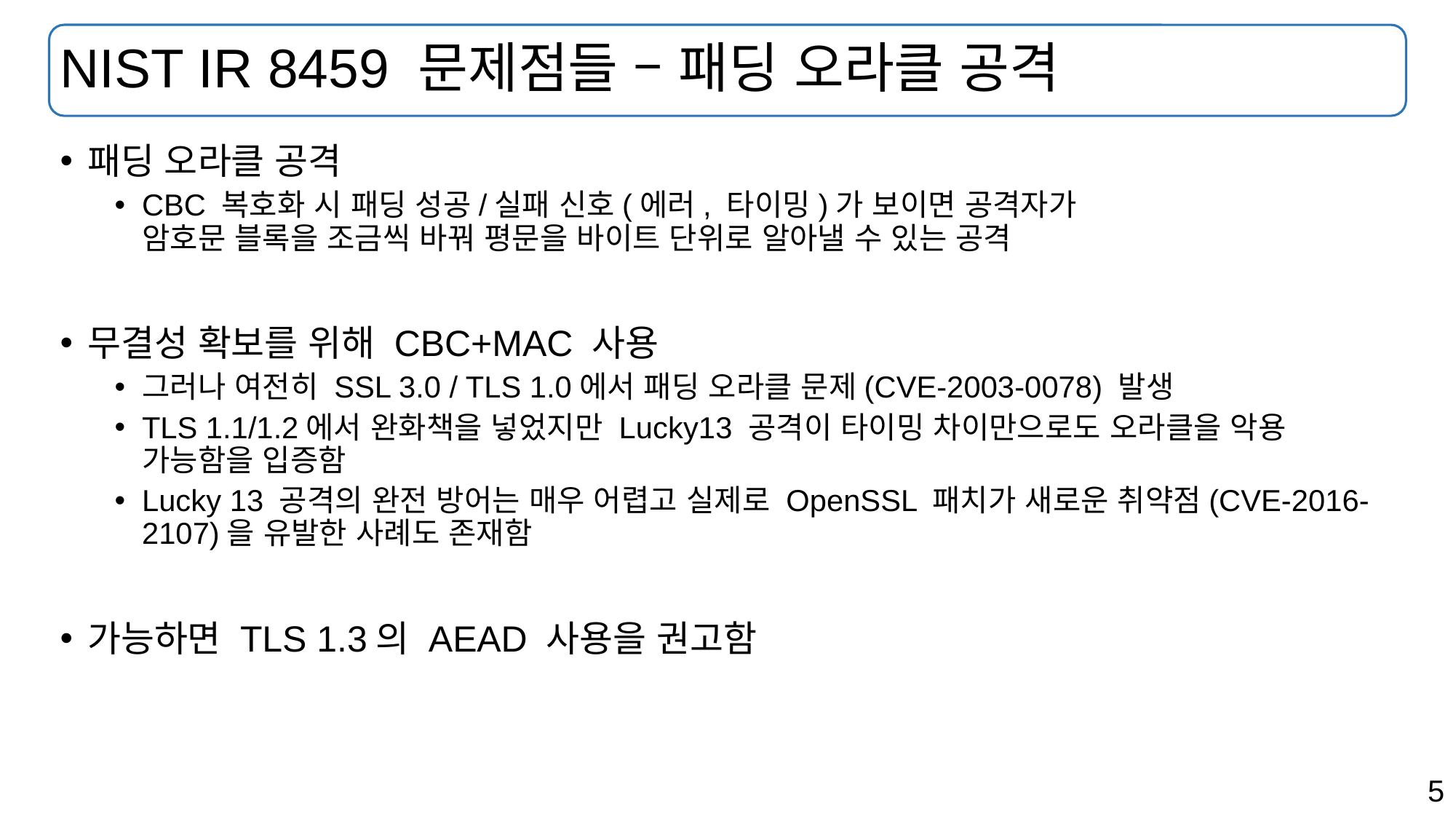

# NIST IR 8459 문제점들 – 패딩 오라클 공격
패딩 오라클 공격
CBC 복호화 시 패딩 성공/실패 신호(에러, 타이밍)가 보이면 공격자가
암호문 블록을 조금씩 바꿔 평문을 바이트 단위로 알아낼 수 있는 공격

무결성 확보를 위해 CBC+MAC 사용
그러나 여전히 SSL 3.0 / TLS 1.0에서 패딩 오라클 문제(CVE-2003-0078) 발생
TLS 1.1/1.2에서 완화책을 넣었지만 Lucky13 공격이 타이밍 차이만으로도 오라클을 악용 가능함을 입증함
Lucky 13 공격의 완전 방어는 매우 어렵고 실제로 OpenSSL 패치가 새로운 취약점(CVE-2016-2107)을 유발한 사례도 존재함

가능하면 TLS 1.3의 AEAD 사용을 권고함